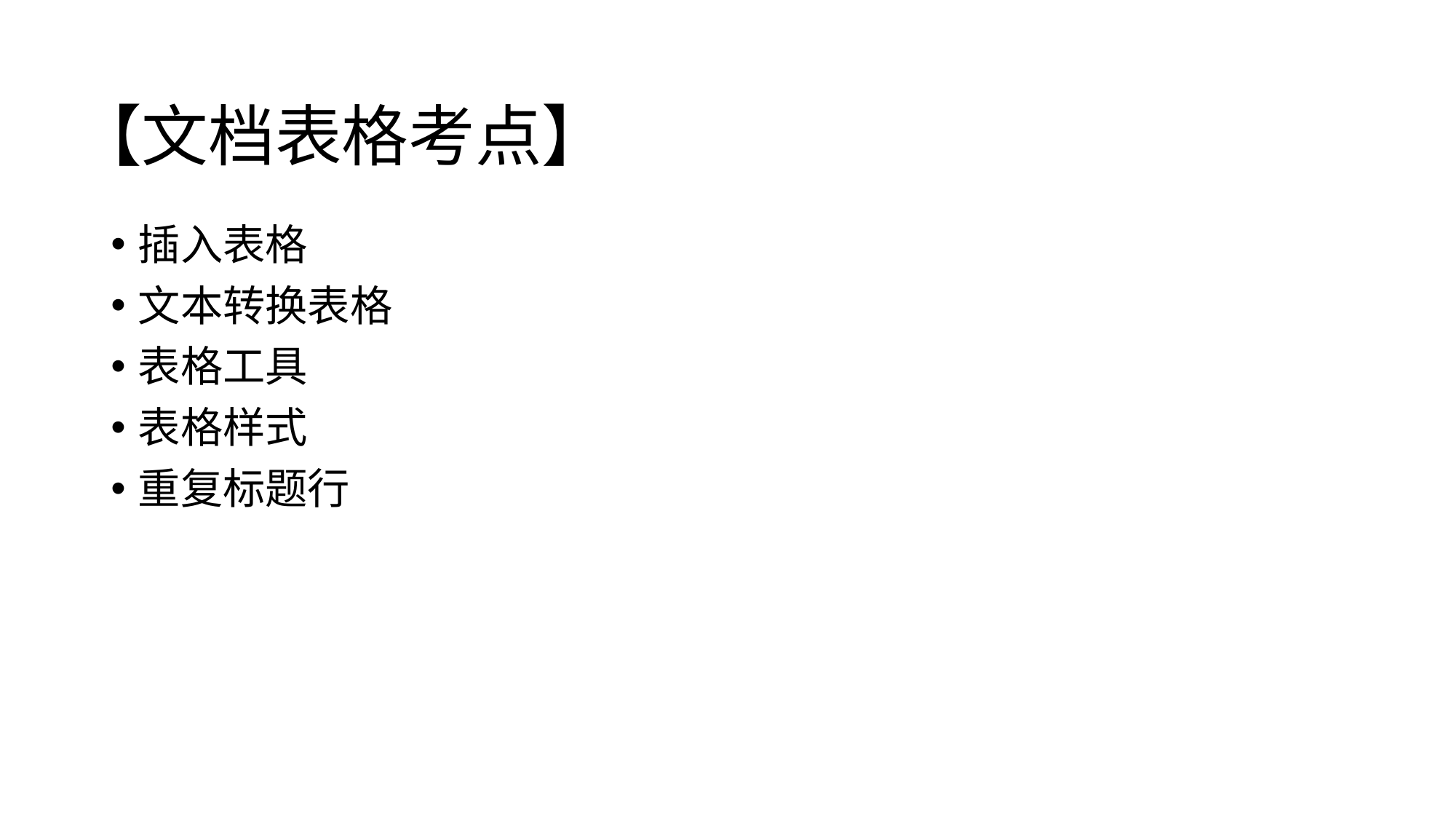

# 【文档表格考点】
插入表格
文本转换表格
表格工具
表格样式
重复标题行